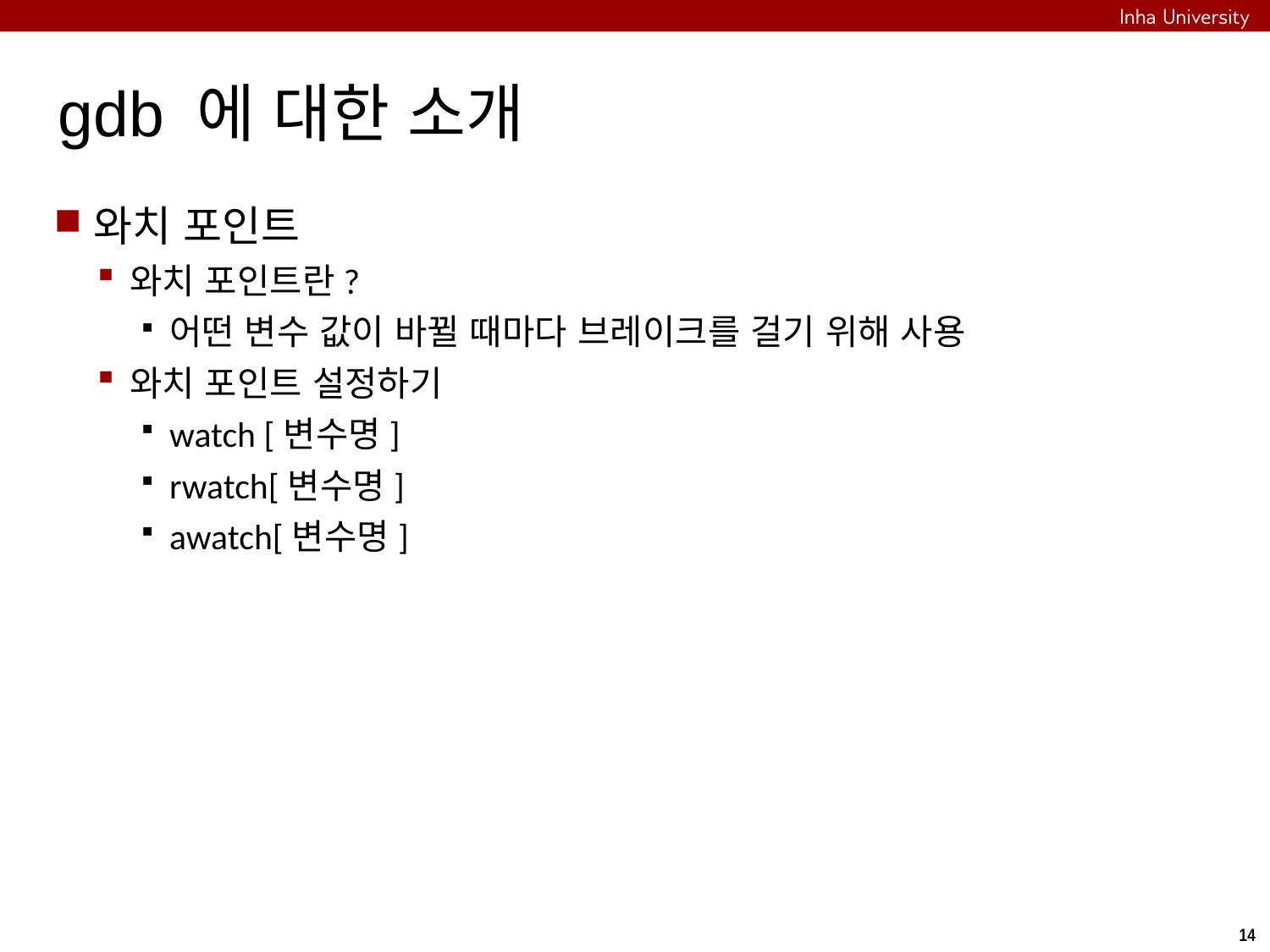

Inha University
# gdb 에 대한 소개
와치 포인트
와치 포인트란?
어떤 변수 값이 바뀔 때마다 브레이크를 걸기 위해 사용
와치 포인트 설정하기
watch [변수명]
rwatch[변수명]
awatch[변수명]